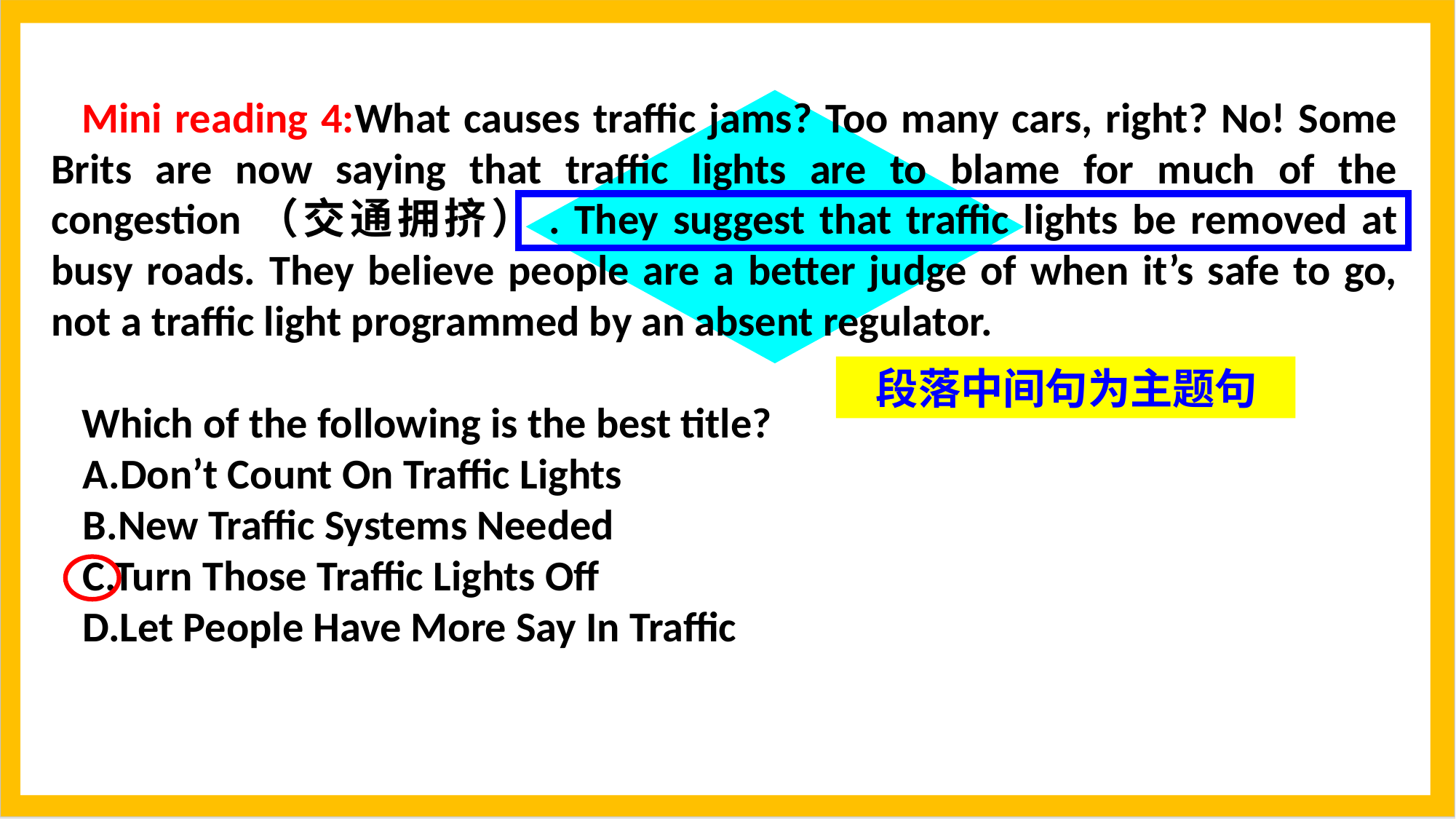

Mini reading 4:What causes traffic jams? Too many cars, right? No! Some Brits are now saying that traffic lights are to blame for much of the congestion（交通拥挤）. They suggest that traffic lights be removed at busy roads. They believe people are a better judge of when it’s safe to go, not a traffic light programmed by an absent regulator.

Which of the following is the best title?
A.Don’t Count On Traffic Lights
B.New Traffic Systems Needed
C.Turn Those Traffic Lights Off
D.Let People Have More Say In Traffic

  段落中间句为主题句